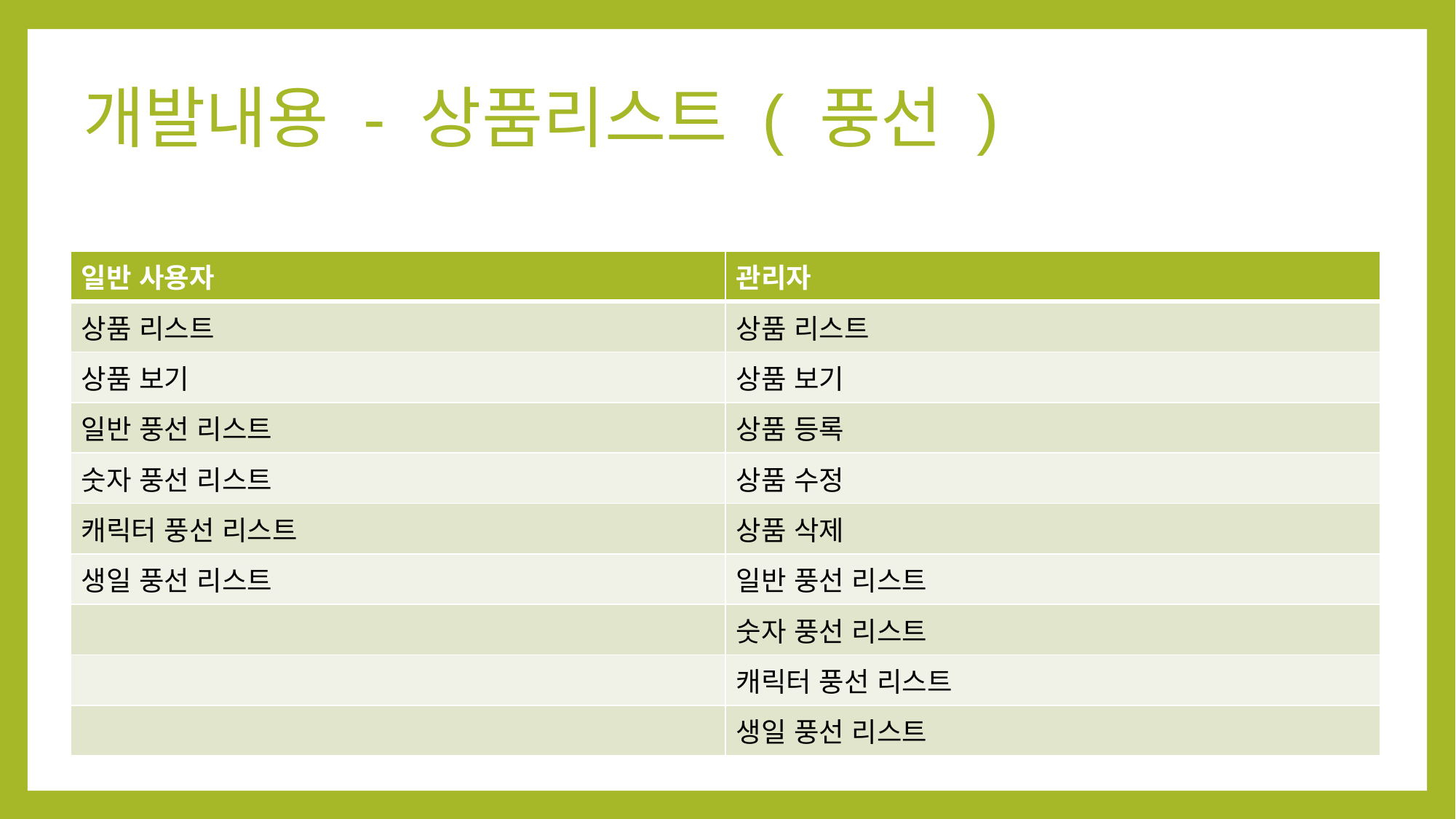

# 개발내용 - 상품리스트 ( 풍선 )
| 일반 사용자​ | 관리자​ |
| --- | --- |
| 상품 리스트​ | 상품 리스트​ |
| 상품 보기​ | 상품 보기​ |
| 일반 풍선 리스트​ | 상품 등록​ |
| 숫자 풍선 리스트​ | 상품 수정​ |
| 캐릭터 풍선 리스트​ | 상품 삭제​ |
| 생일 풍선 리스트​ | 일반 풍선 리스트​ |
| ​ | 숫자 풍선 리스트​ |
| ​ | 캐릭터 풍선 리스트​ |
| ​ | 생일 풍선 리스트​ |